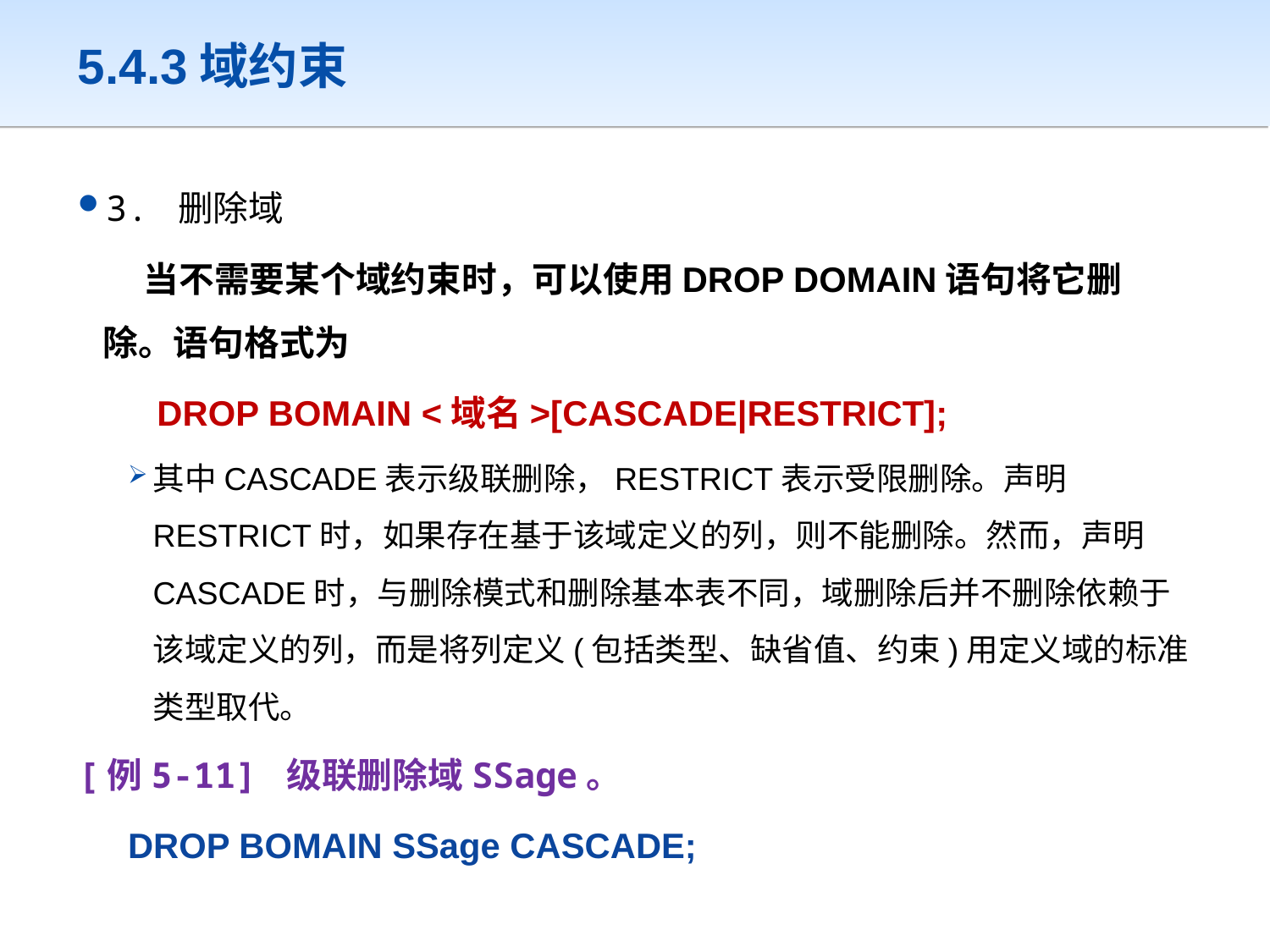

# 5.4.3域约束
3. 删除域
	    当不需要某个域约束时，可以使用DROP DOMAIN语句将它删除。语句格式为
   DROP BOMAIN <域名>[CASCADE|RESTRICT];
其中CASCADE表示级联删除，RESTRICT表示受限删除。声明RESTRICT时，如果存在基于该域定义的列，则不能删除。然而，声明CASCADE时，与删除模式和删除基本表不同，域删除后并不删除依赖于该域定义的列，而是将列定义(包括类型、缺省值、约束)用定义域的标准类型取代。
[例5-11] 级联删除域SSage。
DROP BOMAIN SSage CASCADE;